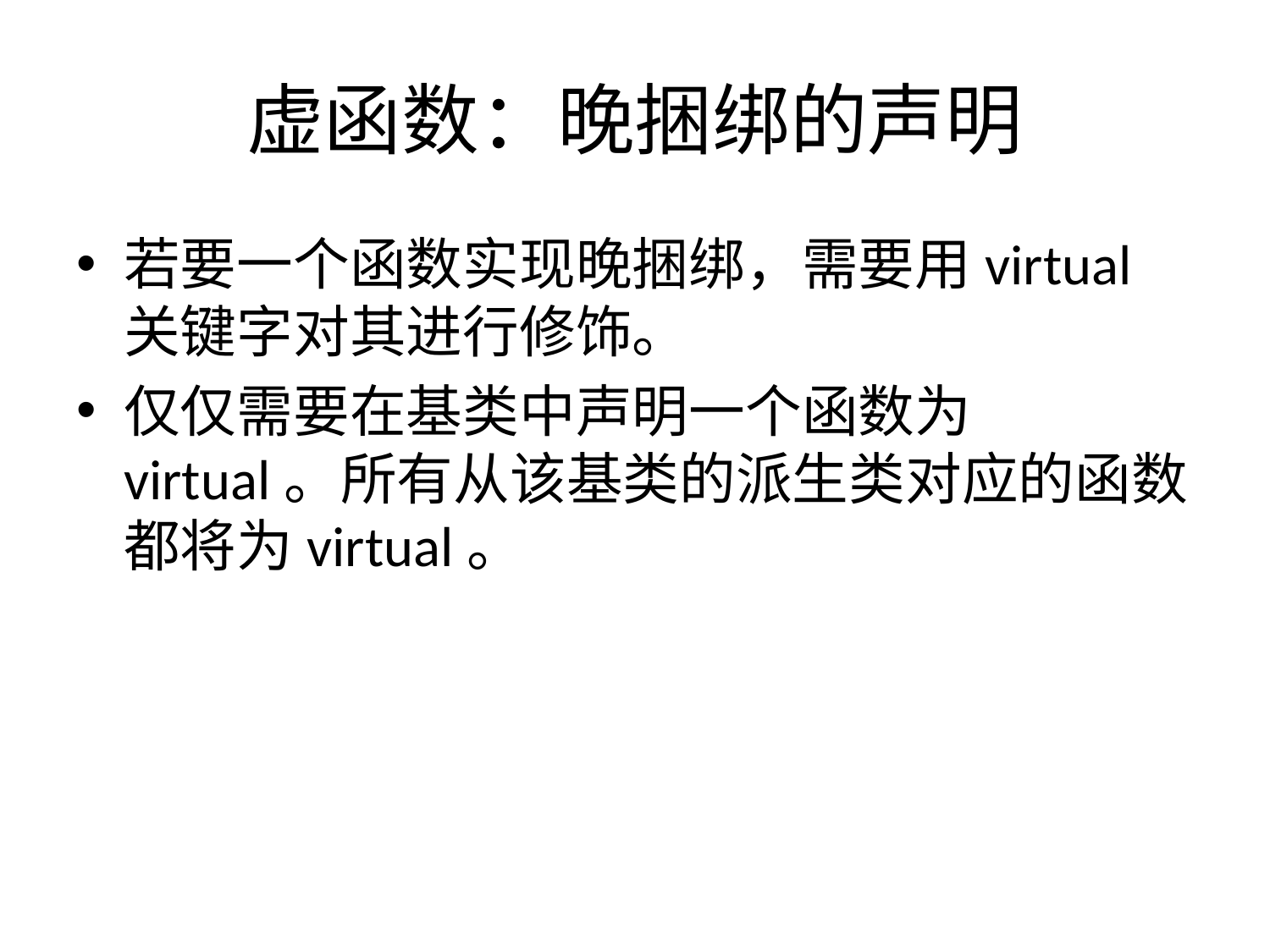

# 虚函数：晚捆绑的声明
若要一个函数实现晚捆绑，需要用virtual关键字对其进行修饰。
仅仅需要在基类中声明一个函数为virtual。所有从该基类的派生类对应的函数都将为virtual。